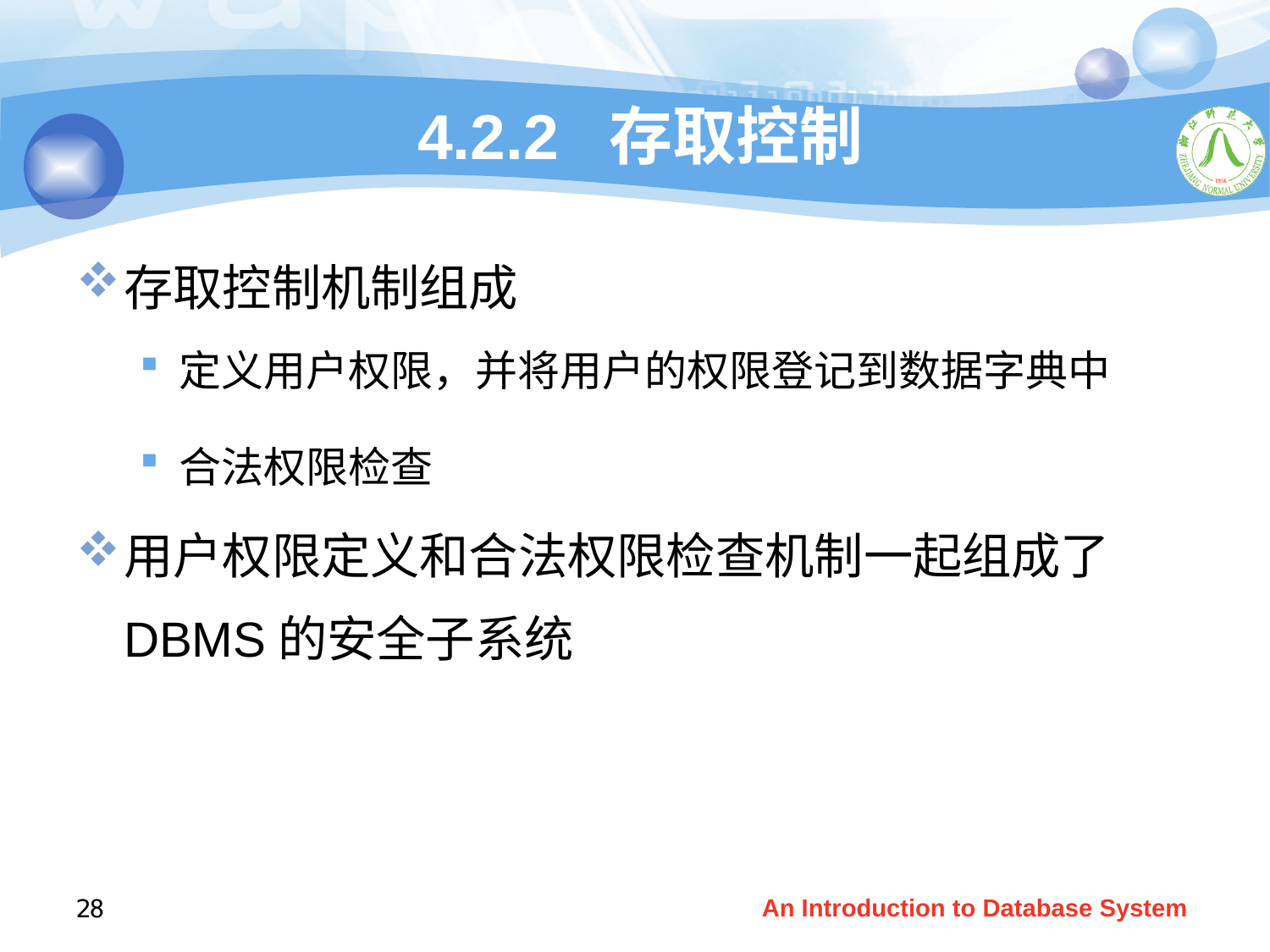

# 4.2.2  存取控制
存取控制机制组成
定义用户权限，并将用户的权限登记到数据字典中
合法权限检查
用户权限定义和合法权限检查机制一起组成了  DBMS的安全子系统
28
An Introduction to Database System